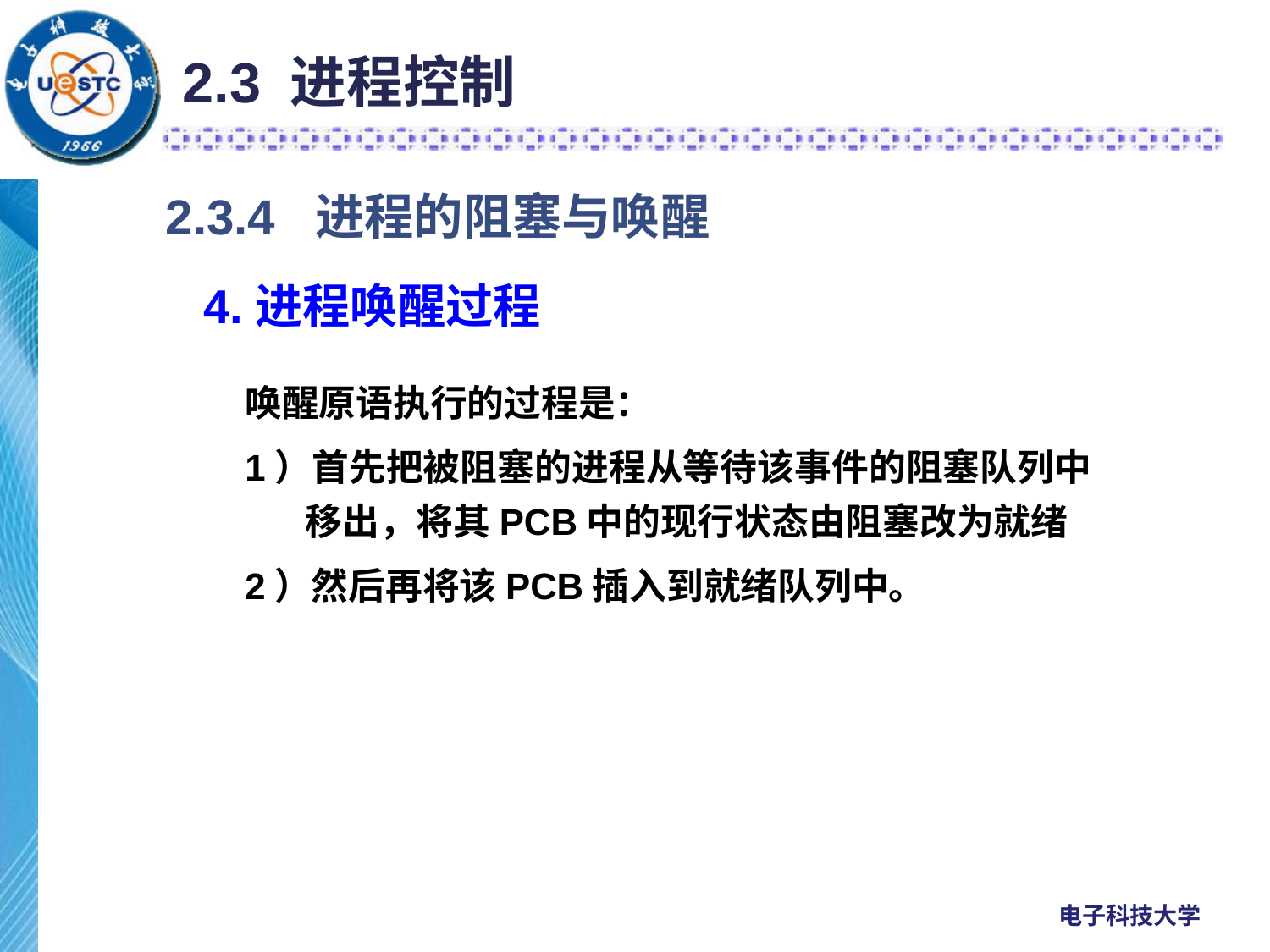

2.3 进程控制
2.3.4  进程的阻塞与唤醒
4.进程唤醒过程

唤醒原语执行的过程是：
1）首先把被阻塞的进程从等待该事件的阻塞队列中移出，将其PCB中的现行状态由阻塞改为就绪
2）然后再将该PCB插入到就绪队列中。